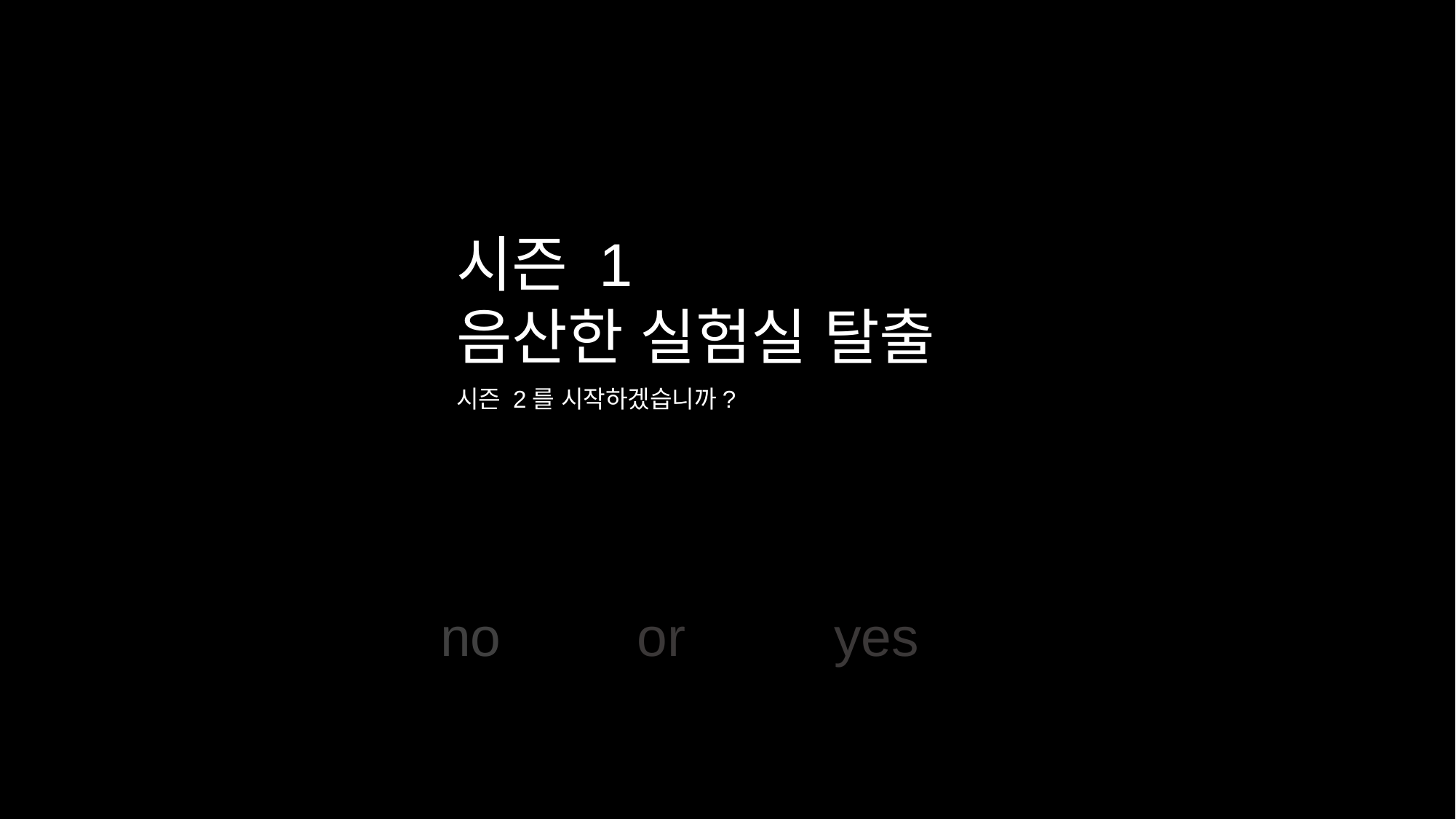

시즌 1
음산한 실험실 탈출
시즌 2를 시작하겠습니까?
no
yes
or